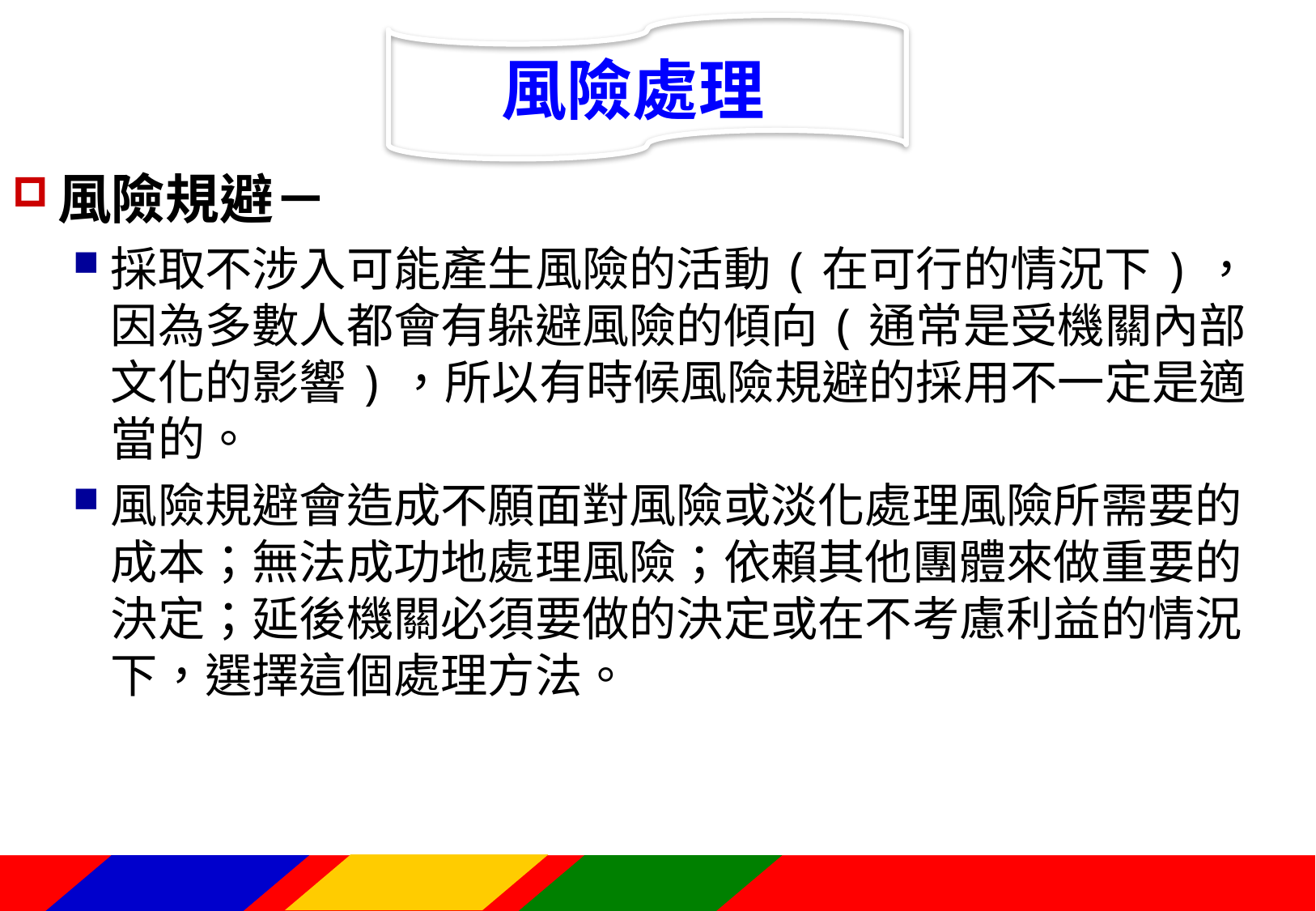

風險處理
風險規避－
採取不涉入可能產生風險的活動(在可行的情況下)，因為多數人都會有躲避風險的傾向(通常是受機關內部文化的影響)，所以有時候風險規避的採用不一定是適當的。
風險規避會造成不願面對風險或淡化處理風險所需要的成本；無法成功地處理風險；依賴其他團體來做重要的決定；延後機關必須要做的決定或在不考慮利益的情況下，選擇這個處理方法。

77